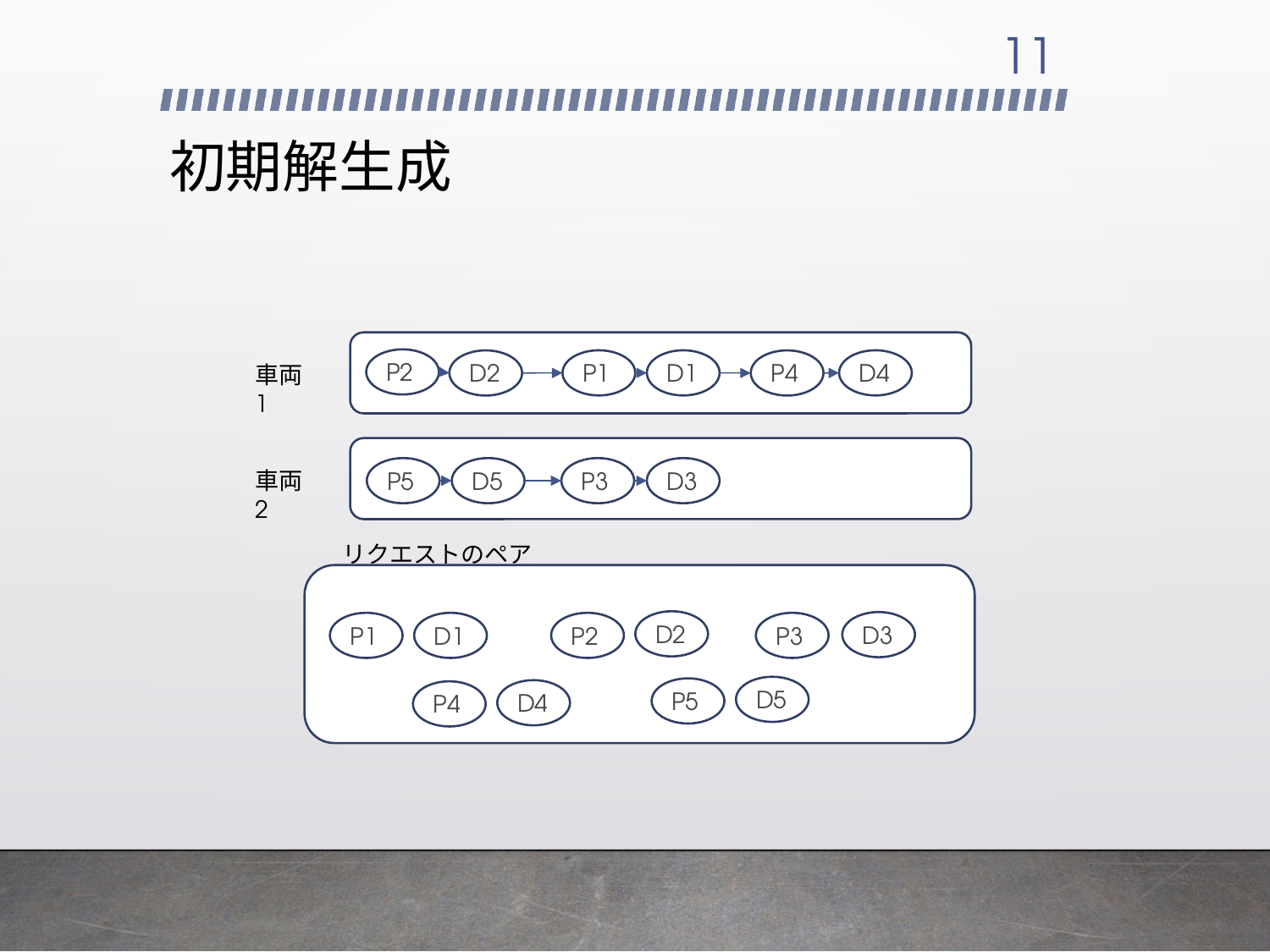

11
# 初期解生成

P2
D1
D4
P1
D2
P4
車両1

P5
D5
P3
D3
車両2
リクエストのペア

D2
D3
D1
P2
P3
P1
D5
P5
D4
P4